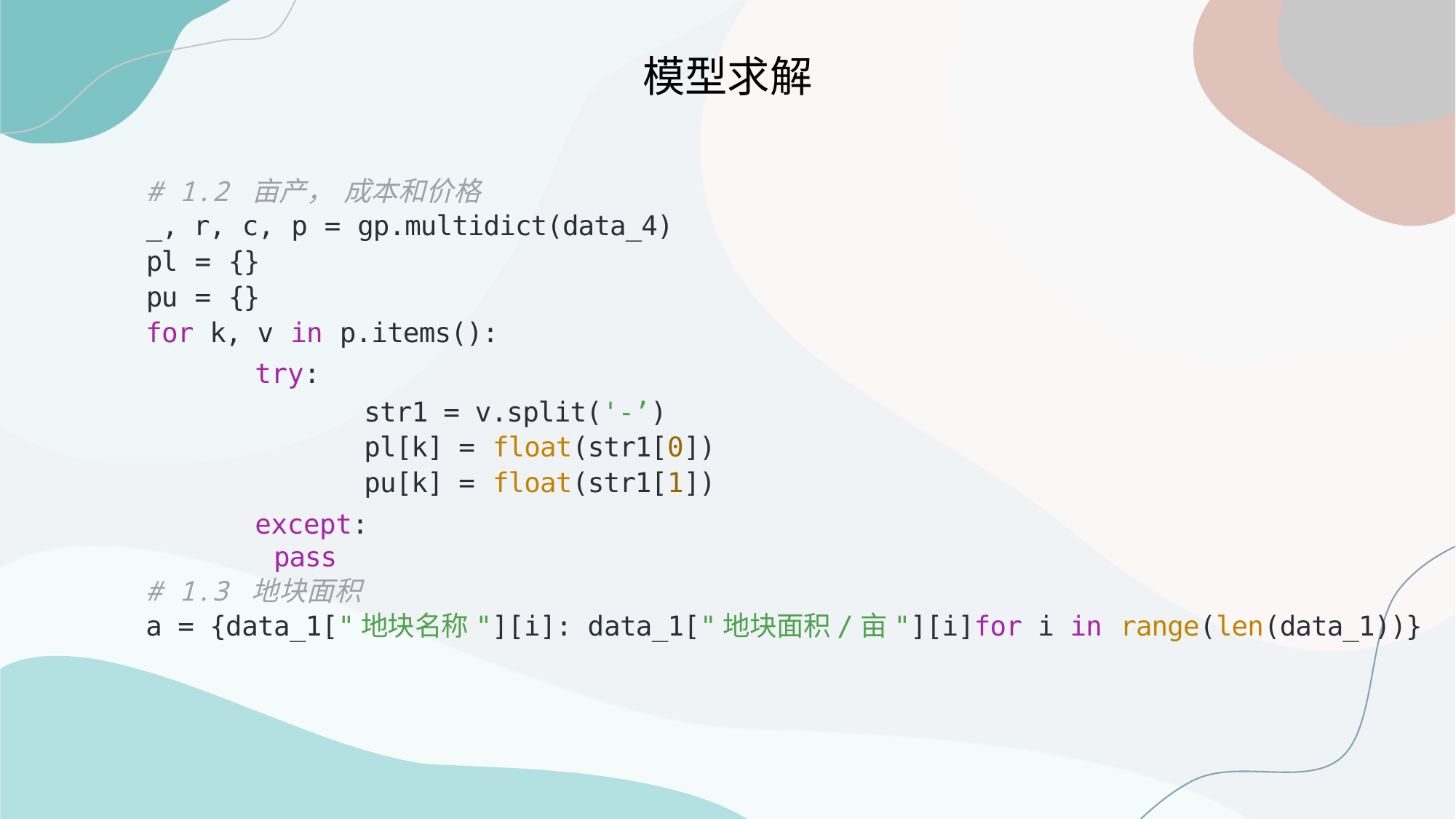

模型求解
# 1.2 亩产， 成本和价格
_, r, c, p = gp.multidict(data_4)
pl = {}
pu = {}
for k, v in p.items():
	try:
		str1 = v.split('-’)
		pl[k] = float(str1[0])
		pu[k] = float(str1[1])
	except:
pass
# 1.3 地块面积
a = {data_1["地块名称"][i]: data_1["地块⾯积/亩"][i]for i in range(len(data_1))}